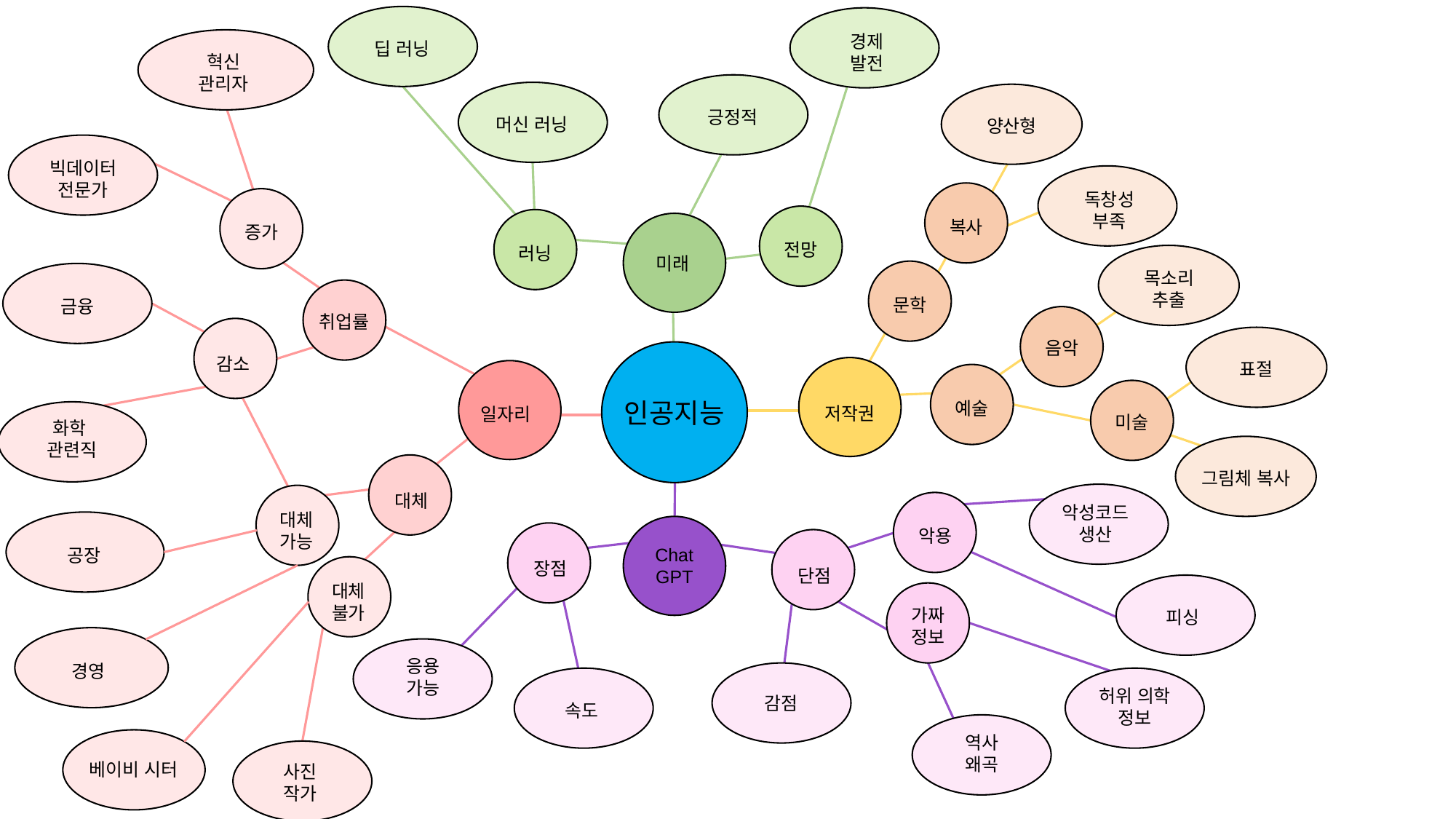

금융

딥 러닝

경제
발전

혁신
관리자

긍정적

머신 러닝

양산형
#

빅데이터
전문가

독창성
부족

복사

증가

전망

러닝

미래

목소리
추출

문학

금융

취업률

음악

감소

표절

저작권

일자리

예술

미술
인공지능

화학
관련직

그림체 복사

대체

악성코드
생산

대체
가능

악용

공장

Chat GPT

장점

단점

대체 불가

피싱

가짜
정보

경영

응용
가능

감점

속도

허위 의학
정보

역사
왜곡

베이비 시터

사진
작가